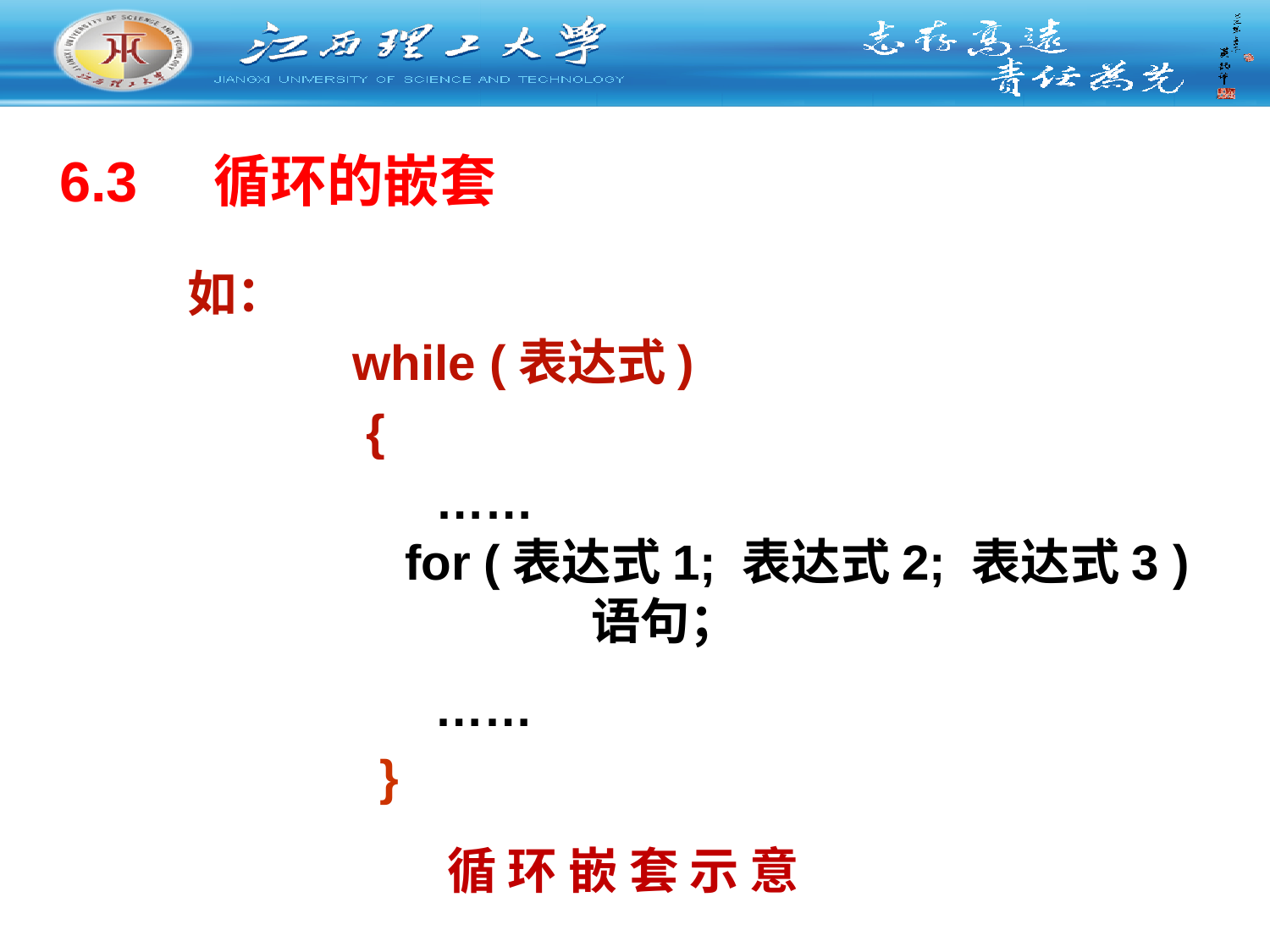

# 6.3    循环的嵌套
如：
            while (表达式)
             {
                  ……

                  ……
              }

  for (表达式1; 表达式2; 表达式3 )
                  语句；
  while (表达式)
         语句；
语句；
循 环 嵌 套 示 意